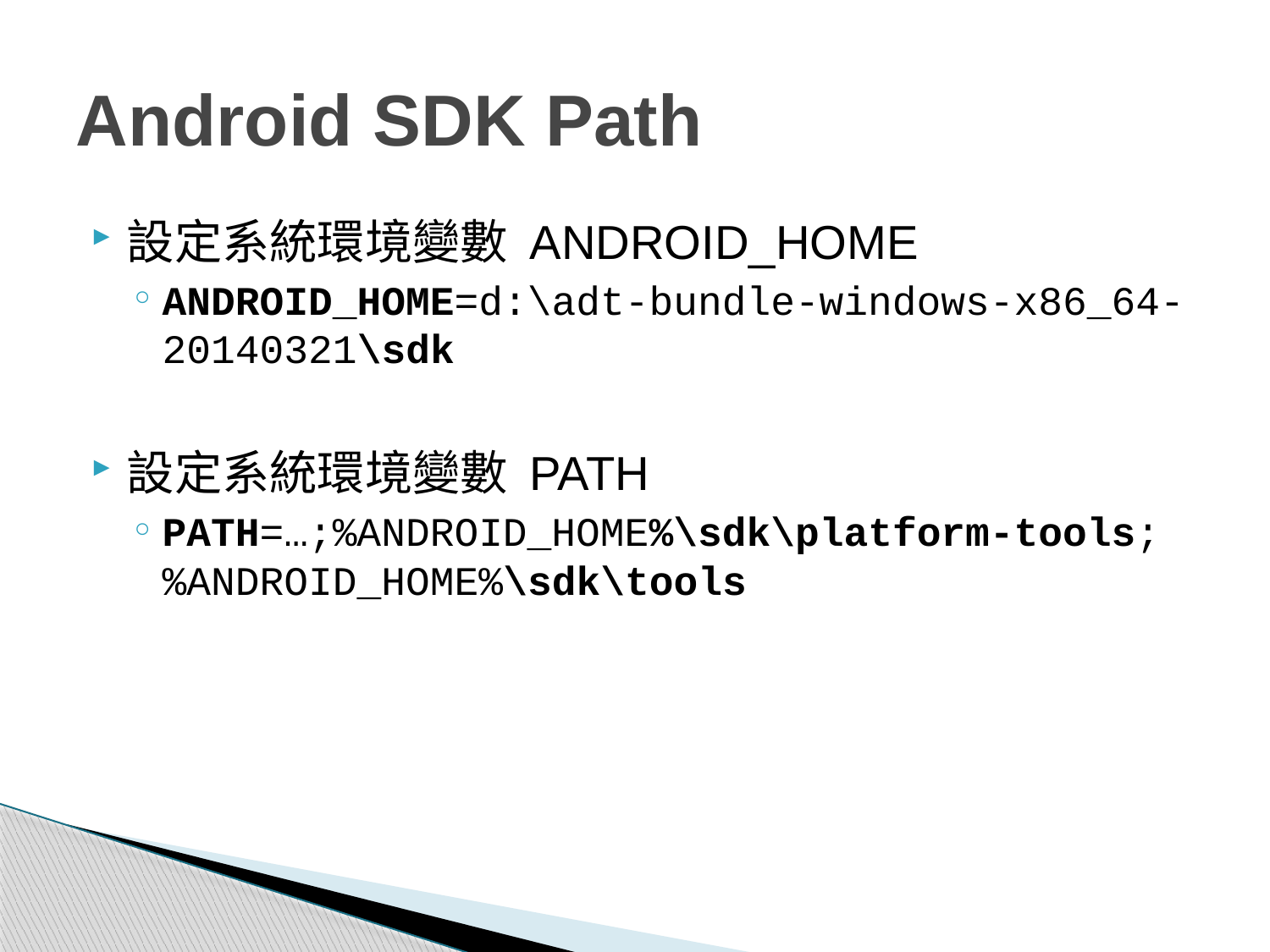

# Android SDK Path
設定系統環境變數 ANDROID_HOME
ANDROID_HOME=d:\adt-bundle-windows-x86_64-20140321\sdk

設定系統環境變數 PATH
PATH=…;%ANDROID_HOME%\sdk\platform-tools;%ANDROID_HOME%\sdk\tools